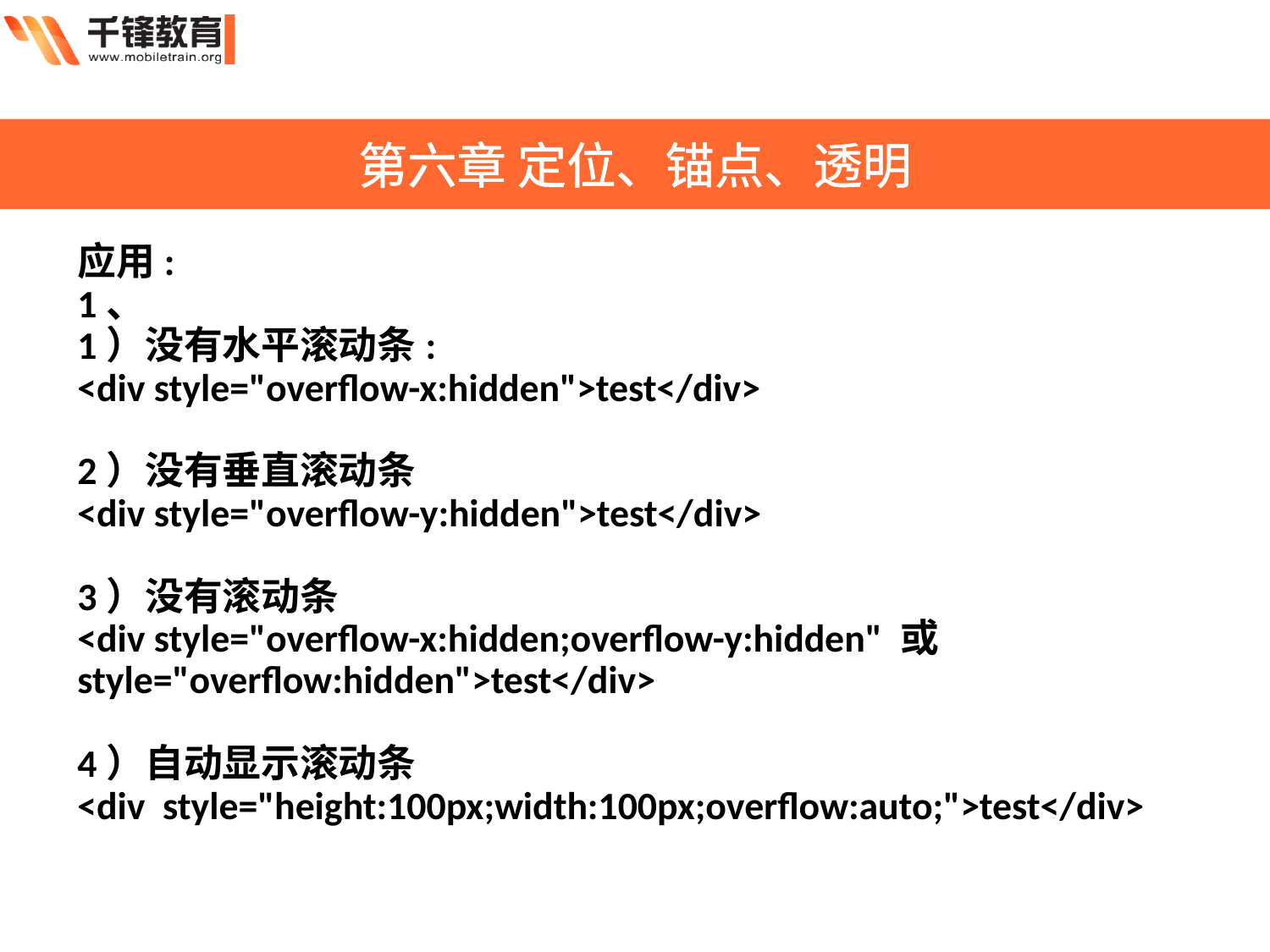

第六章 定位、锚点、透明
应用:
1、
1）没有水平滚动条:
<div style="overflow-x:hidden">test</div>

2）没有垂直滚动条
<div style="overflow-y:hidden">test</div>

3）没有滚动条
<div style="overflow-x:hidden;overflow-y:hidden" 或
style="overflow:hidden">test</div>

4）自动显示滚动条
<div  style="height:100px;width:100px;overflow:auto;">test</div>